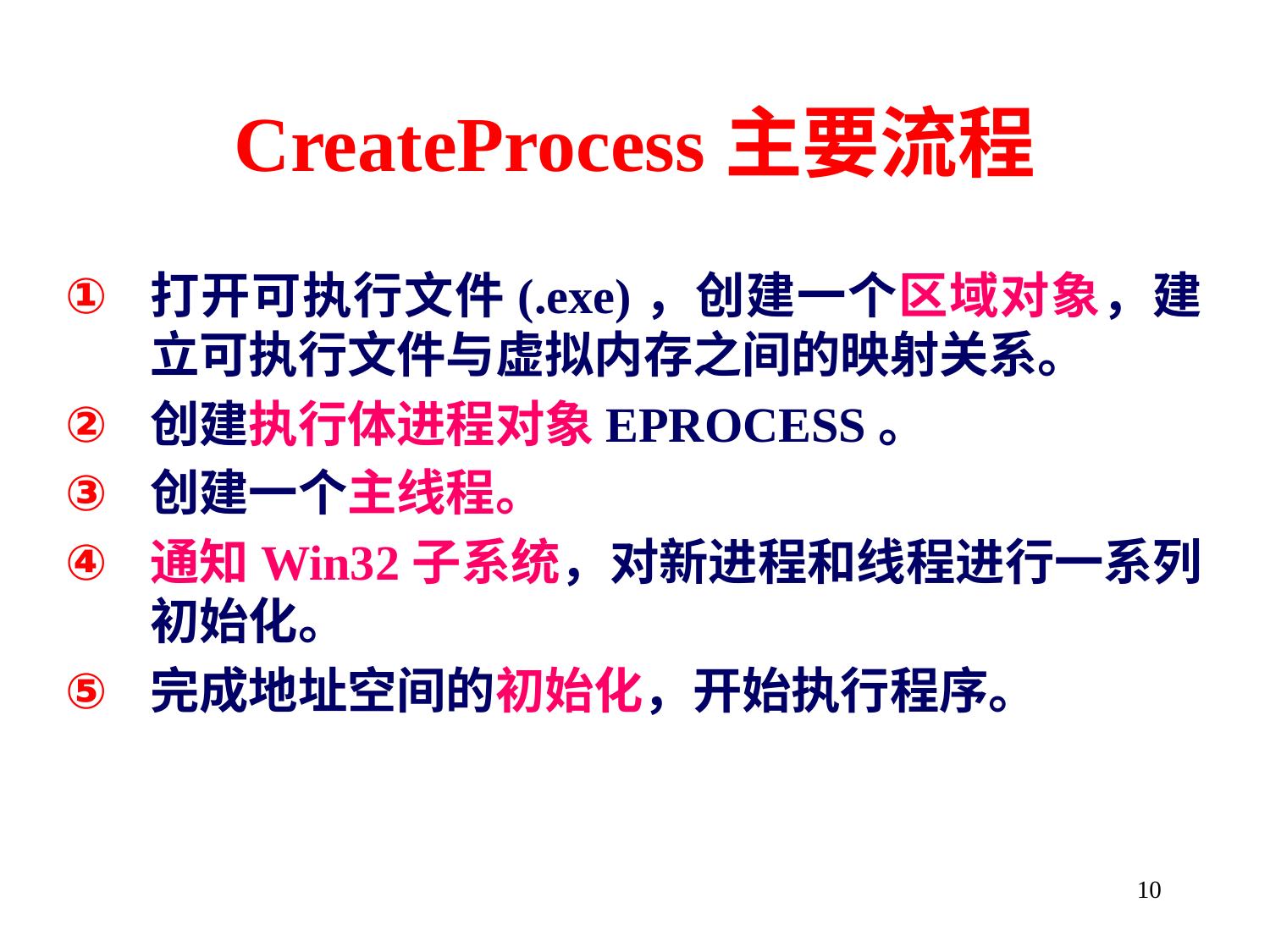

# CreateProcess主要流程
打开可执行文件(.exe)，创建一个区域对象，建立可执行文件与虚拟内存之间的映射关系。
创建执行体进程对象EPROCESS。
创建一个主线程。
通知Win32子系统，对新进程和线程进行一系列初始化。
完成地址空间的初始化，开始执行程序。
10